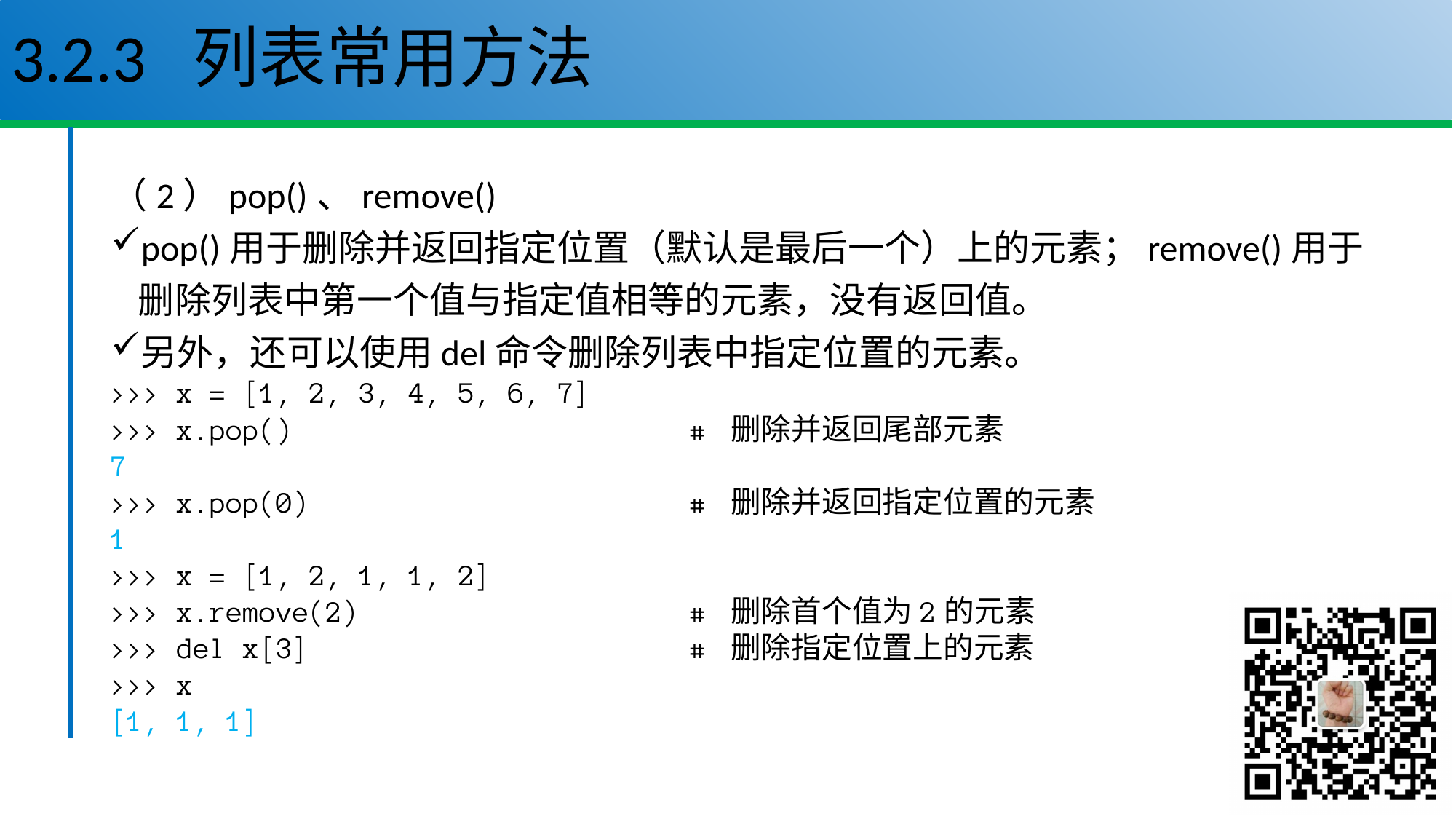

# 3.2.3  列表常用方法
（2）pop()、remove()
pop()用于删除并返回指定位置（默认是最后一个）上的元素；remove()用于删除列表中第一个值与指定值相等的元素，没有返回值。
另外，还可以使用del命令删除列表中指定位置的元素。
>>> x = [1, 2, 3, 4, 5, 6, 7]
>>> x.pop()                        # 删除并返回尾部元素
7
>>> x.pop(0)                       # 删除并返回指定位置的元素
1
>>> x = [1, 2, 1, 1, 2]
>>> x.remove(2)                    # 删除首个值为2的元素
>>> del x[3]                       # 删除指定位置上的元素
>>> x
[1, 1, 1]
11